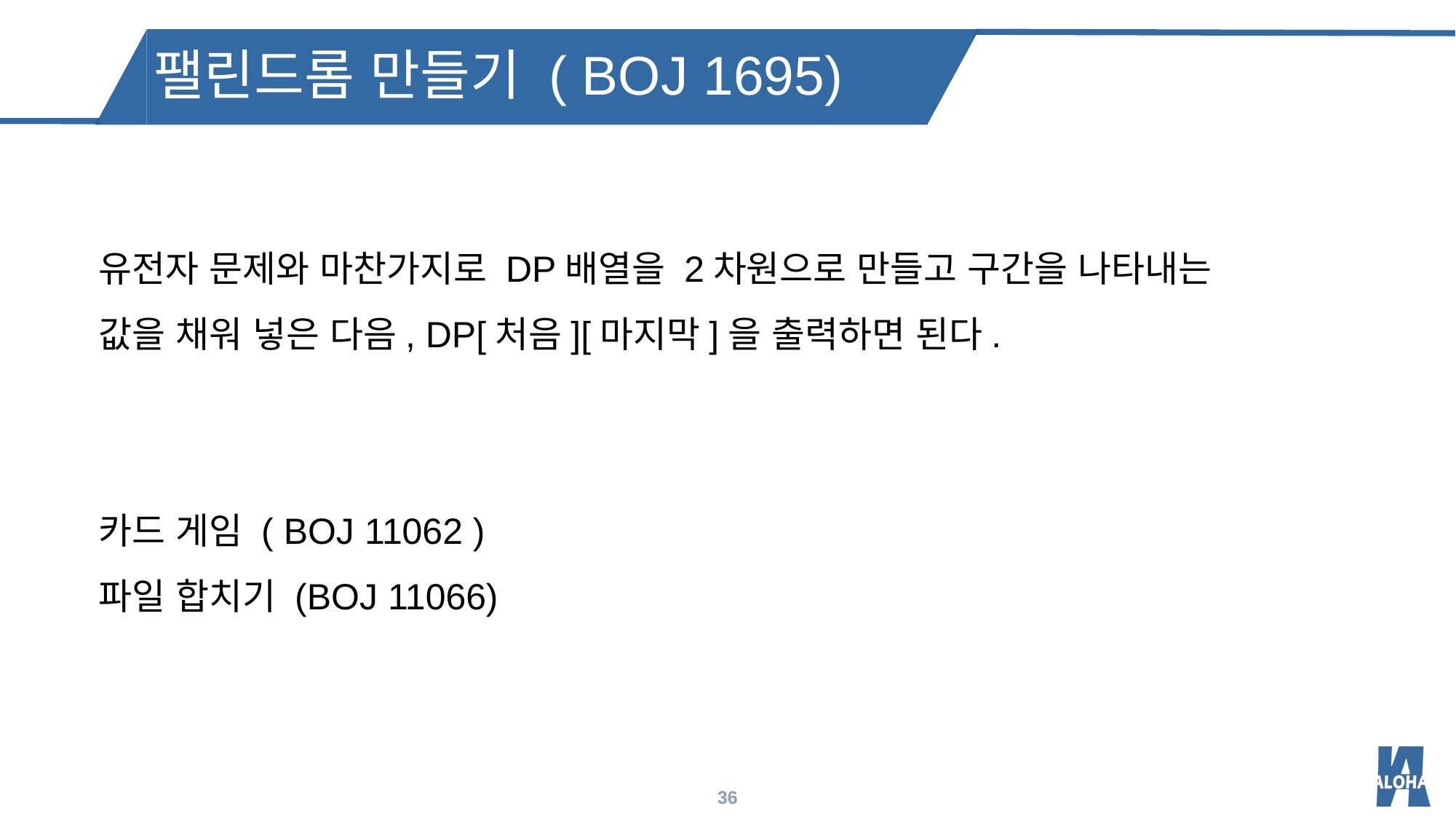

팰린드롬 만들기 ( BOJ 1695)
유전자 문제와 마찬가지로 DP배열을 2차원으로 만들고 구간을 나타내는 값을 채워 넣은 다음, DP[처음][마지막]을 출력하면 된다.

카드 게임 ( BOJ 11062 )
파일 합치기 (BOJ 11066)
36